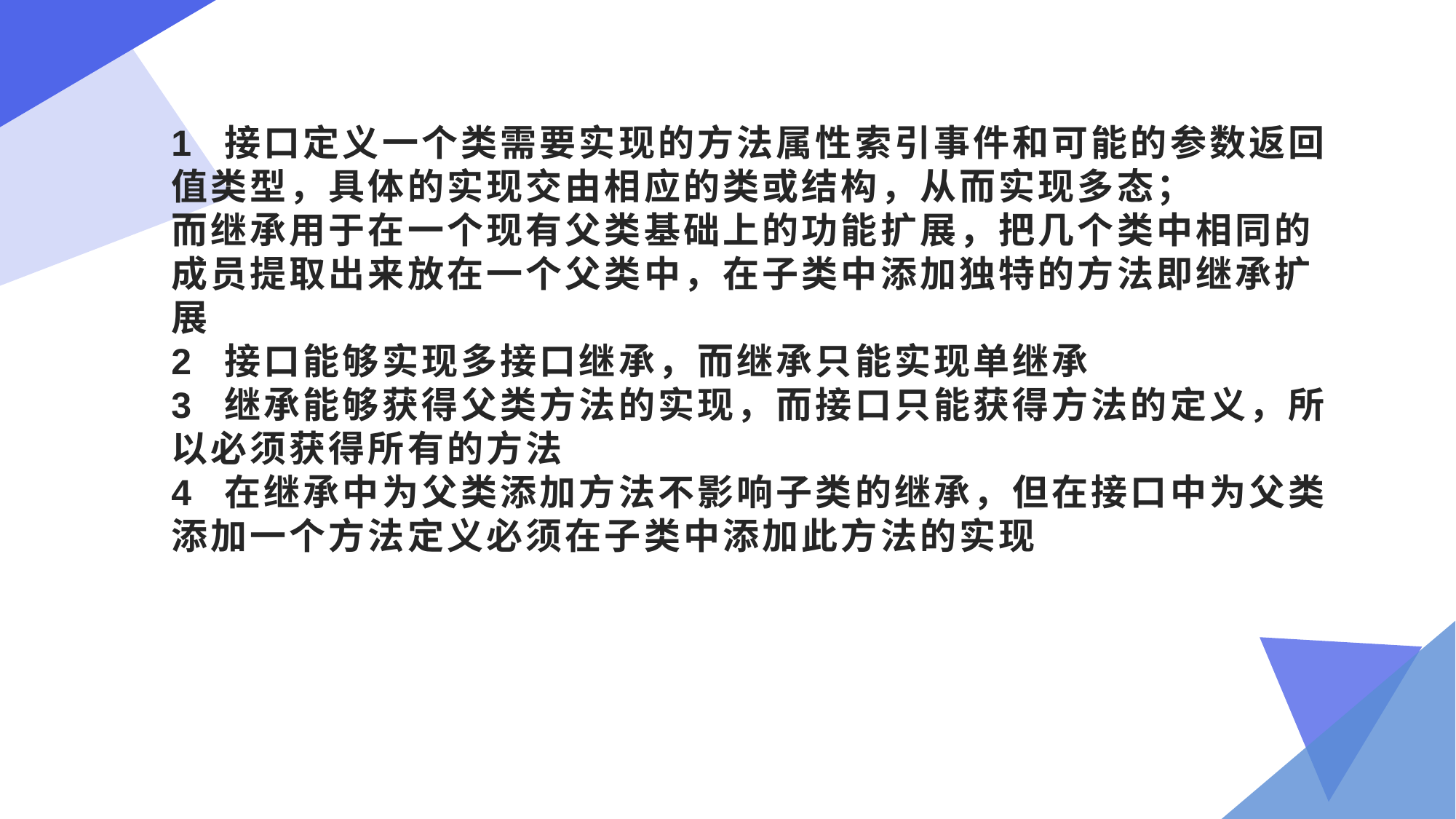

# 1 接口定义一个类需要实现的方法属性索引事件和可能的参数返回值类型，具体的实现交由相应的类或结构，从而实现多态； 而继承用于在一个现有父类基础上的功能扩展，把几个类中相同的成员提取出来放在一个父类中，在子类中添加独特的方法即继承扩展  2 接口能够实现多接口继承，而继承只能实现单继承  3 继承能够获得父类方法的实现，而接口只能获得方法的定义，所以必须获得所有的方法  4 在继承中为父类添加方法不影响子类的继承，但在接口中为父类添加一个方法定义必须在子类中添加此方法的实现